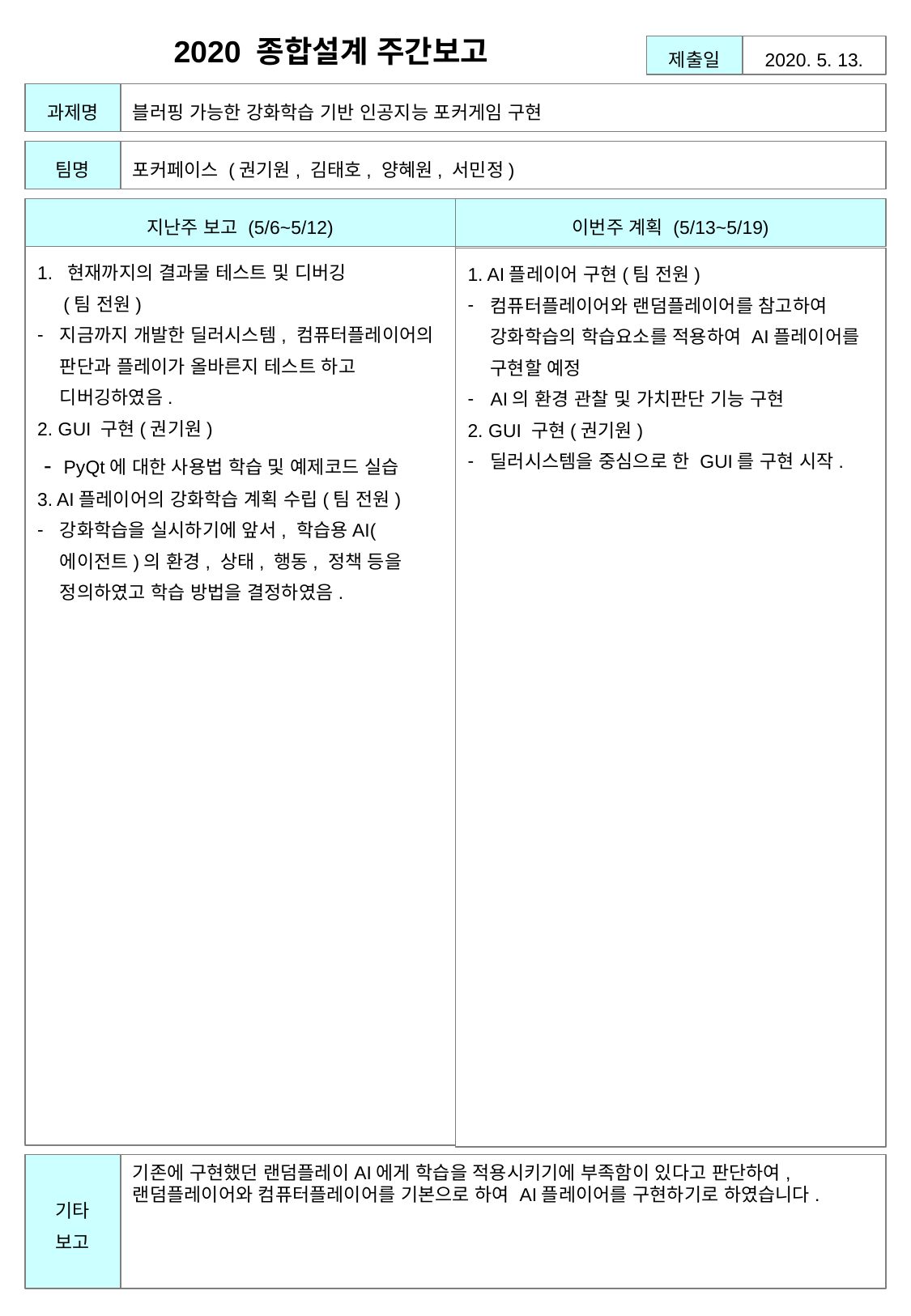

2020 종합설계 주간보고
제출일
2020. 5. 13.
과제명
블러핑 가능한 강화학습 기반 인공지능 포커게임 구현
팀명
포커페이스 (권기원, 김태호, 양혜원, 서민정)
지난주 보고 (5/6~5/12)
이번주 계획 (5/13~5/19)
현재까지의 결과물 테스트 및 디버깅
     (팀 전원)
지금까지 개발한 딜러시스템, 컴퓨터플레이어의 판단과 플레이가 올바른지 테스트 하고 디버깅하였음.
2. GUI 구현(권기원)
 -  PyQt에 대한 사용법 학습 및 예제코드 실습
3. AI플레이어의 강화학습 계획 수립(팀 전원)
강화학습을 실시하기에 앞서, 학습용AI(에이전트)의 환경, 상태, 행동, 정책 등을 정의하였고 학습 방법을 결정하였음.
1. AI플레이어 구현(팀 전원)
컴퓨터플레이어와 랜덤플레이어를 참고하여 강화학습의 학습요소를 적용하여 AI플레이어를 구현할 예정
AI의 환경 관찰 및 가치판단 기능 구현
2. GUI 구현(권기원)
딜러시스템을 중심으로 한 GUI를 구현 시작.
기타
보고

기존에 구현했던 랜덤플레이AI에게 학습을 적용시키기에 부족함이 있다고 판단하여, 랜덤플레이어와 컴퓨터플레이어를 기본으로 하여 AI플레이어를 구현하기로 하였습니다.